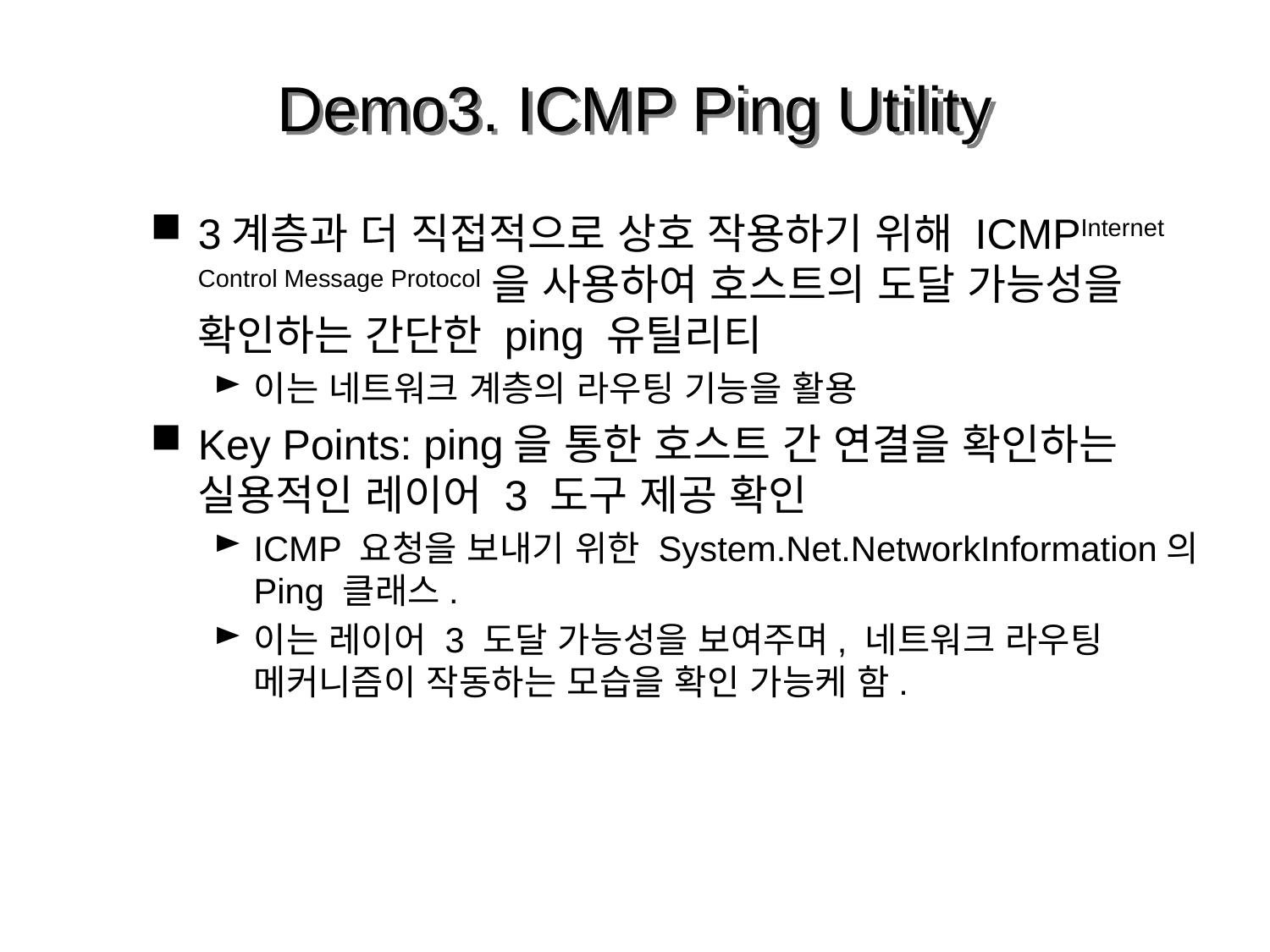

# Demo3. ICMP Ping Utility
3계층과 더 직접적으로 상호 작용하기 위해 ICMPInternet Control Message Protocol을 사용하여 호스트의 도달 가능성을 확인하는 간단한 ping 유틸리티
이는 네트워크 계층의 라우팅 기능을 활용
Key Points: ping을 통한 호스트 간 연결을 확인하는 실용적인 레이어 3 도구 제공 확인
ICMP 요청을 보내기 위한 System.Net.NetworkInformation의 Ping 클래스.
이는 레이어 3 도달 가능성을 보여주며, 네트워크 라우팅 메커니즘이 작동하는 모습을 확인 가능케 함.
40